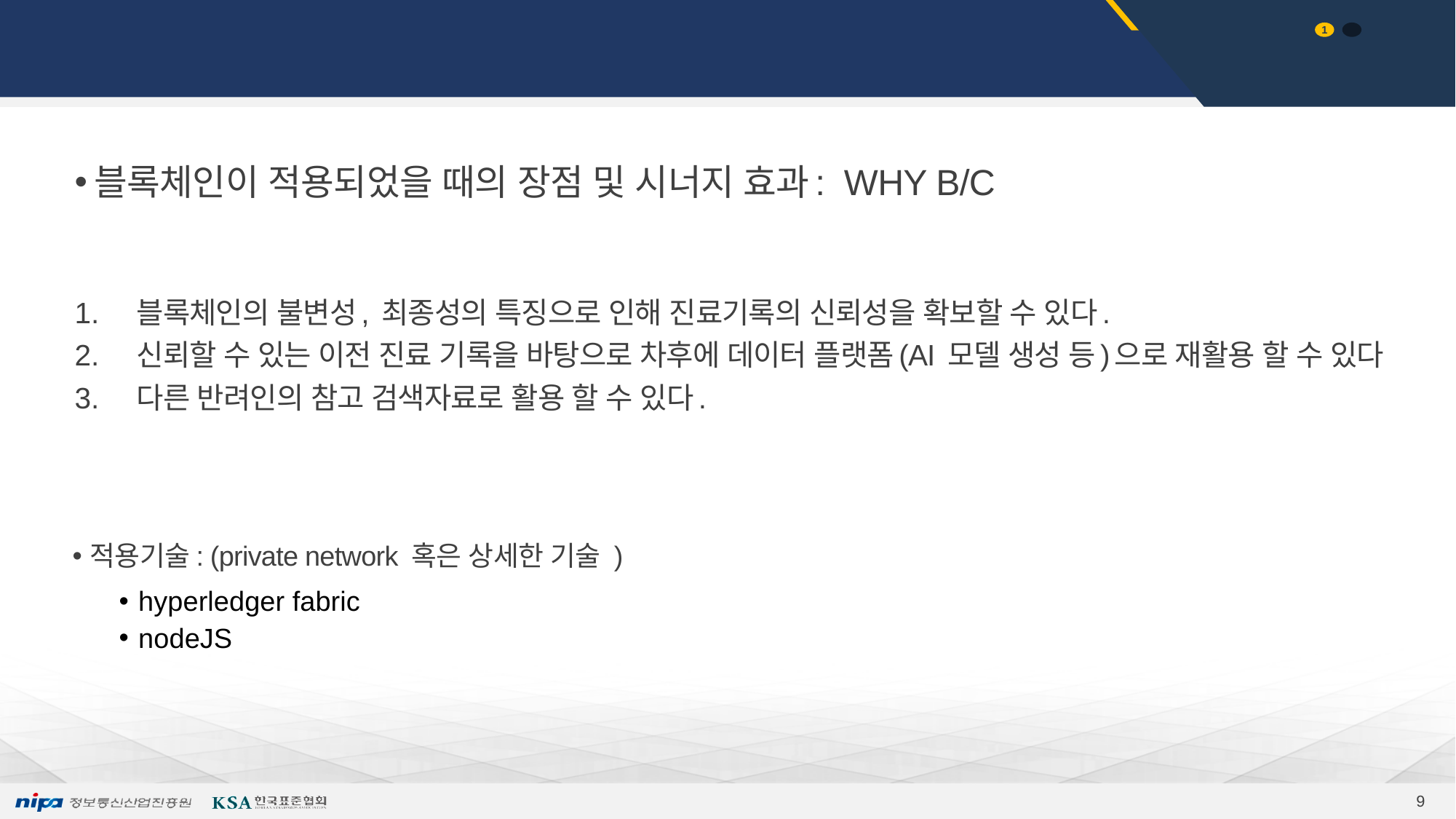

# 개요 작성하기

블록체인이 적용되었을 때의 장점 및 시너지 효과:  WHY B/C

블록체인의 불변성, 최종성의 특징으로 인해 진료기록의 신뢰성을 확보할 수 있다.
신뢰할 수 있는 이전 진료 기록을 바탕으로 차후에 데이터 플랫폼(AI 모델 생성 등)으로 재활용 할 수 있다
다른 반려인의 참고 검색자료로 활용 할 수 있다.

적용기술: (private network 혹은 상세한 기술 )
hyperledger fabric
nodeJS